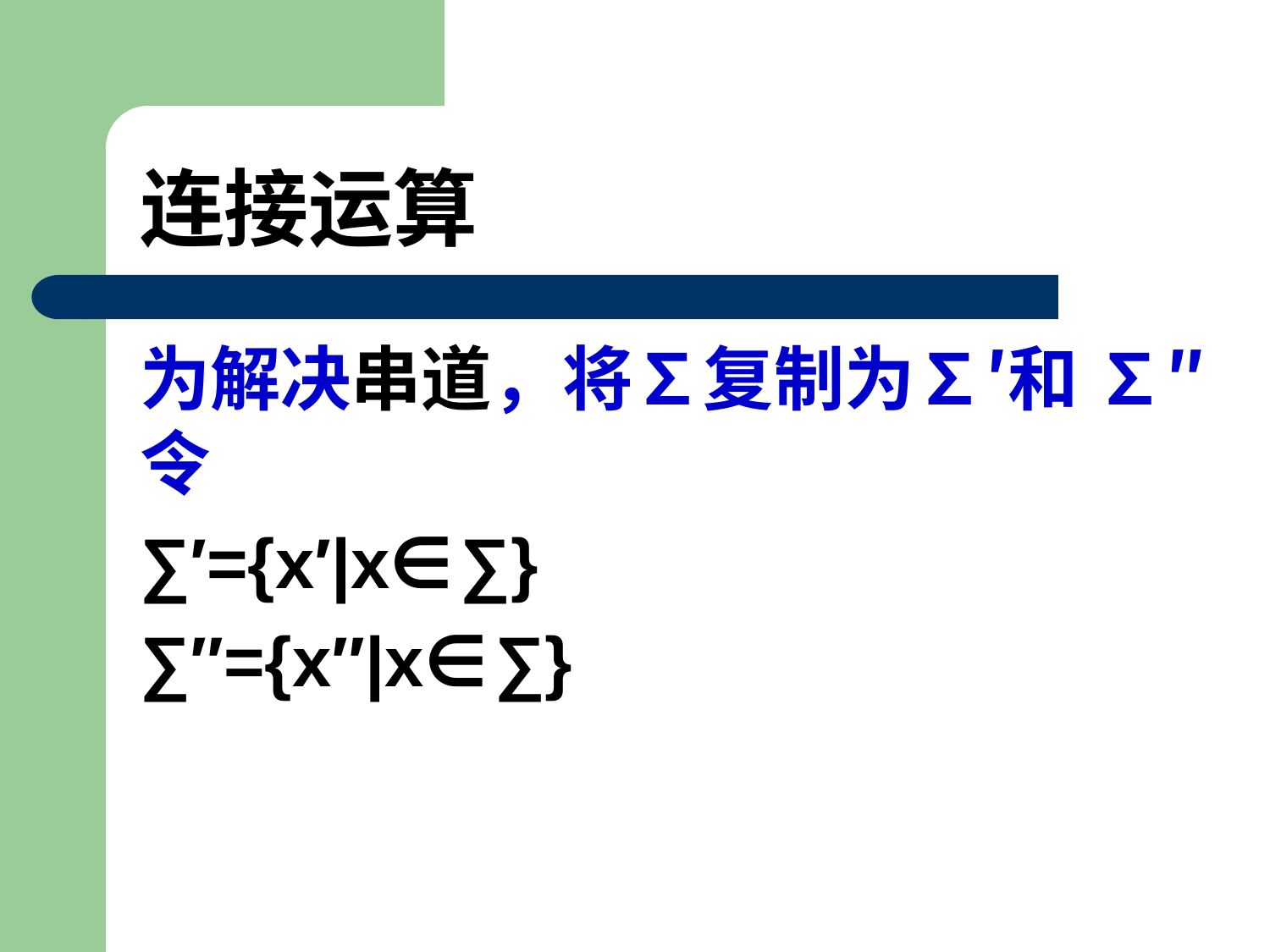

# 连接运算
为解决串道，将∑复制为∑′和 ∑″  令
∑′={x′|x∈∑}
∑″={x″|x∈∑}